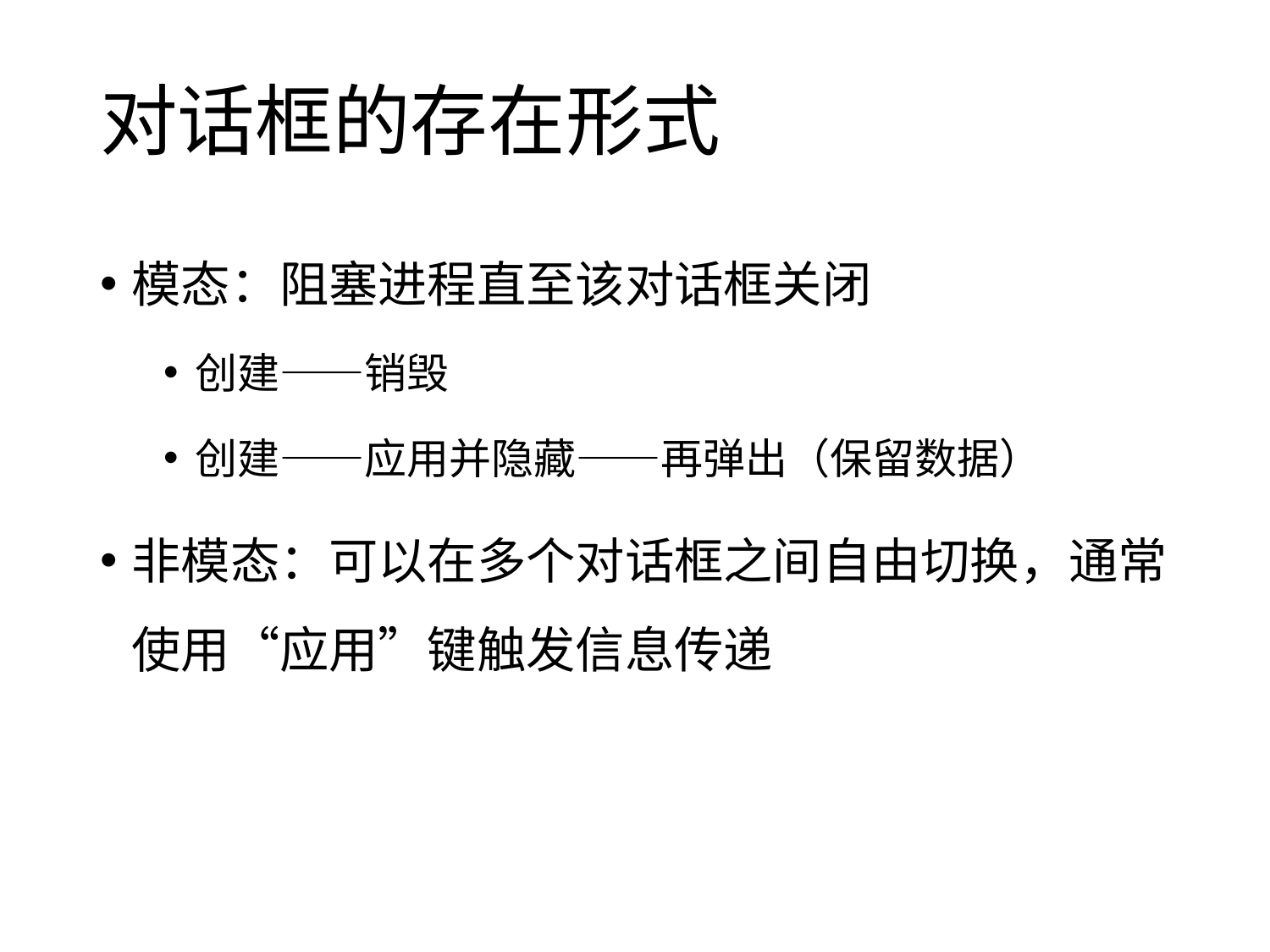

# 对话框的存在形式
模态：阻塞进程直至该对话框关闭
创建——销毁
创建——应用并隐藏——再弹出（保留数据）
非模态：可以在多个对话框之间自由切换，通常使用“应用”键触发信息传递